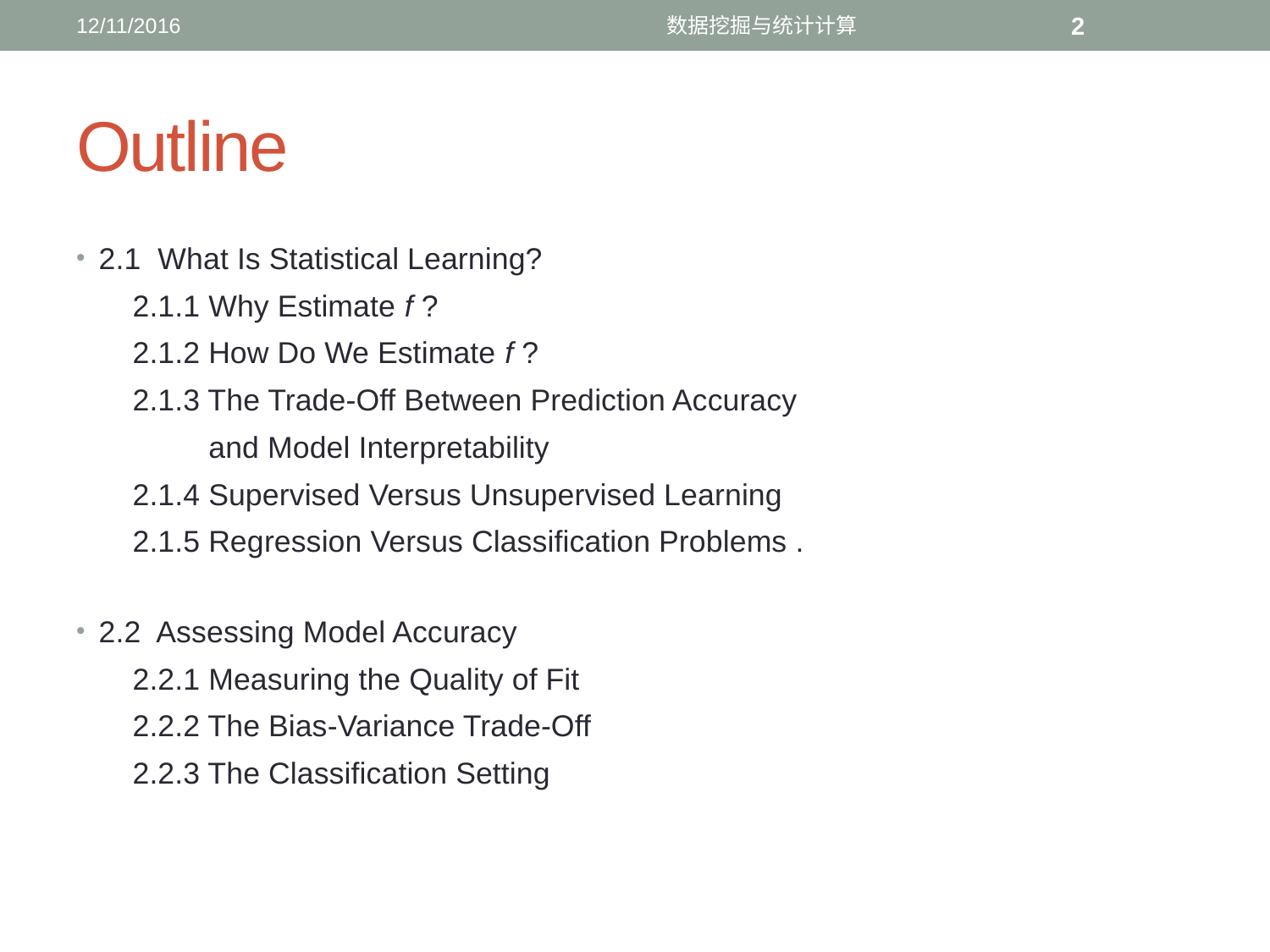

12/11/2016
数据挖掘与统计计算
2
# Outline
2.1  What Is Statistical Learning?
    2.1.1 Why Estimate f ?
    2.1.2 How Do We Estimate f ?
    2.1.3 The Trade-Off Between Prediction Accuracy
             and Model Interpretability
    2.1.4 Supervised Versus Unsupervised Learning
    2.1.5 Regression Versus Classification Problems .
2.2  Assessing Model Accuracy
    2.2.1 Measuring the Quality of Fit
    2.2.2 The Bias-Variance Trade-Off
    2.2.3 The Classification Setting